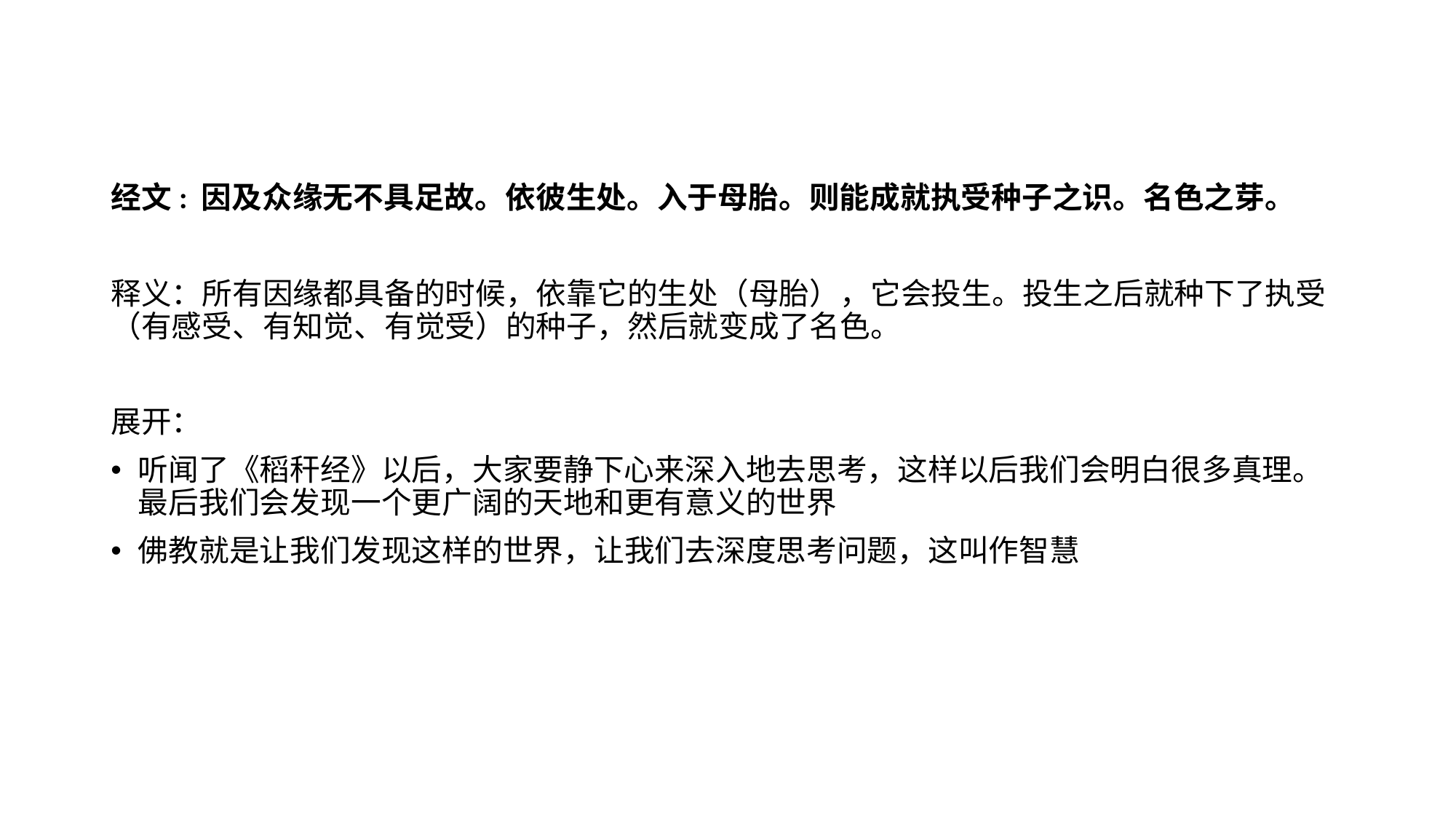

经文: 因及众缘无不具足故。依彼生处。入于母胎。则能成就执受种子之识。名色之芽。

释义：所有因缘都具备的时候，依靠它的生处（母胎），它会投生。投生之后就种下了执受（有感受、有知觉、有觉受）的种子，然后就变成了名色。

展开：
听闻了《稻秆经》以后，大家要静下心来深入地去思考，这样以后我们会明白很多真理。最后我们会发现一个更广阔的天地和更有意义的世界
佛教就是让我们发现这样的世界，让我们去深度思考问题，这叫作智慧